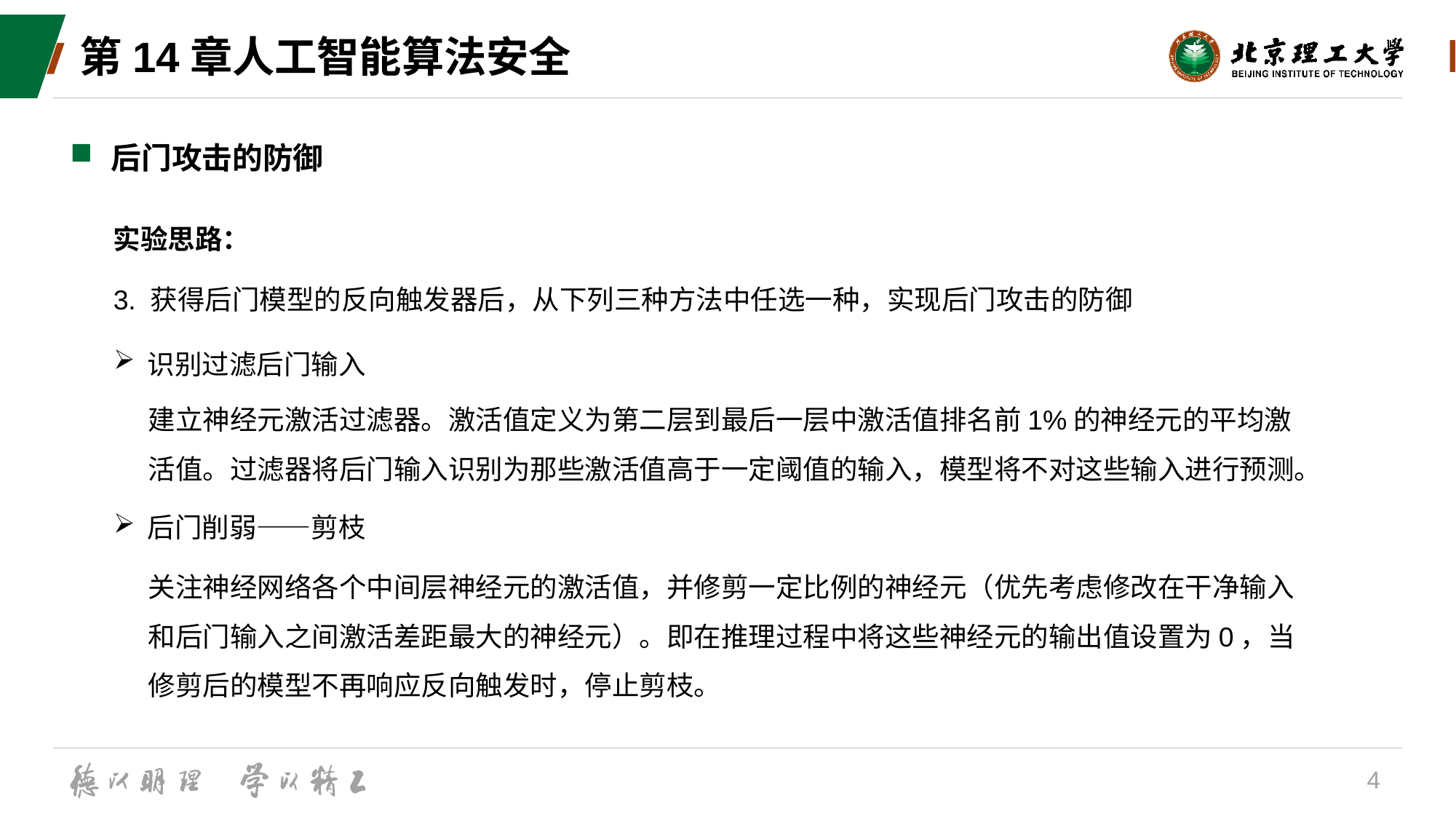

# 第14章人工智能算法安全
后门攻击的防御
实验思路：
3. 获得后门模型的反向触发器后，从下列三种方法中任选一种，实现后门攻击的防御
识别过滤后门输入
建立神经元激活过滤器。激活值定义为第二层到最后一层中激活值排名前1%的神经元的平均激活值。过滤器将后门输入识别为那些激活值高于一定阈值的输入，模型将不对这些输入进行预测。
后门削弱——剪枝
关注神经网络各个中间层神经元的激活值，并修剪一定比例的神经元（优先考虑修改在干净输入和后门输入之间激活差距最大的神经元）。即在推理过程中将这些神经元的输出值设置为0，当修剪后的模型不再响应反向触发时，停止剪枝。